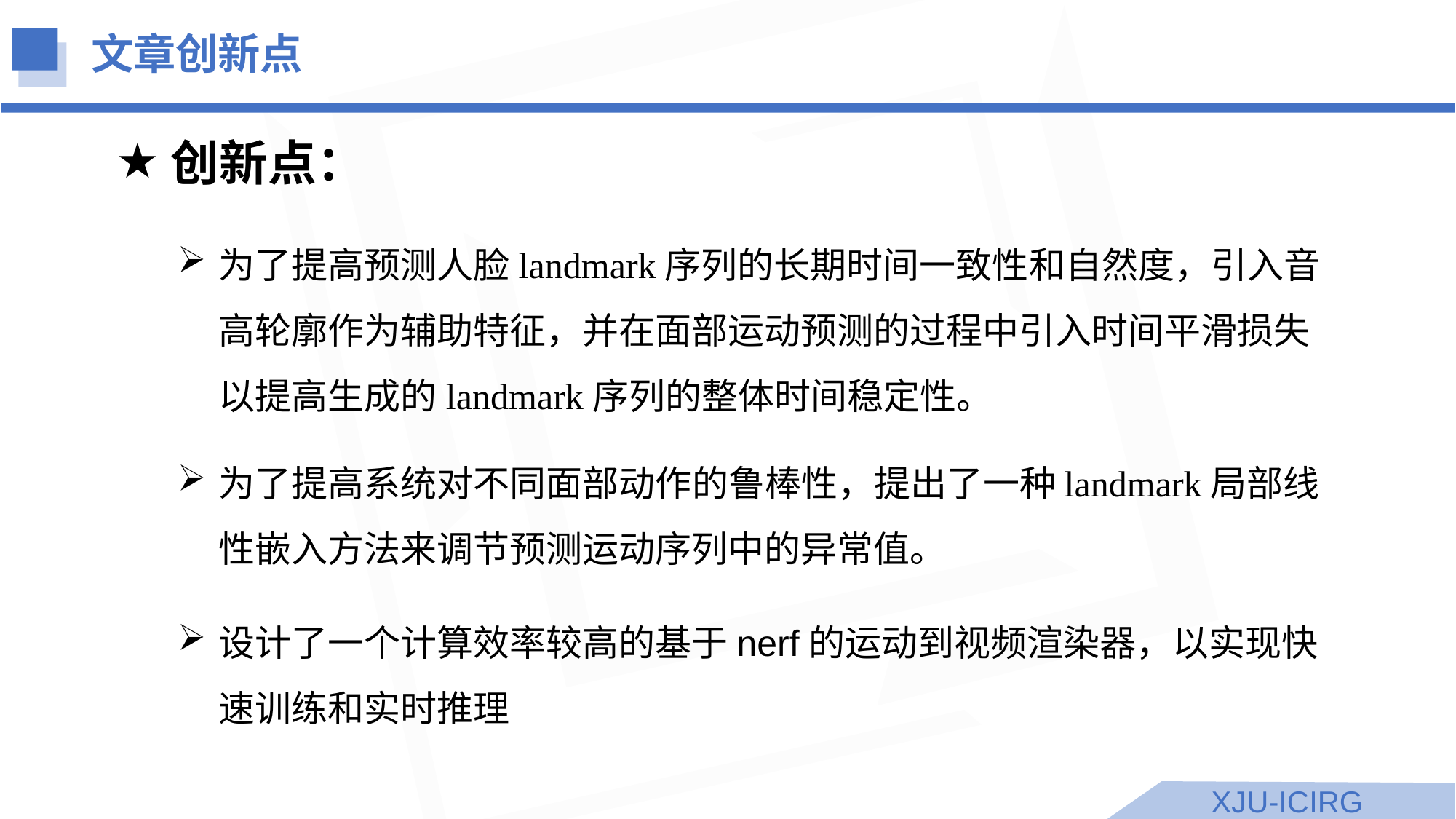

文章创新点

创新点：
为了提高预测人脸landmark序列的长期时间一致性和自然度，引入音高轮廓作为辅助特征，并在面部运动预测的过程中引入时间平滑损失以提高生成的landmark序列的整体时间稳定性。
为了提高系统对不同面部动作的鲁棒性，提出了一种landmark局部线性嵌入方法来调节预测运动序列中的异常值。
设计了一个计算效率较高的基于nerf的运动到视频渲染器，以实现快速训练和实时推理
XJU-ICIRG